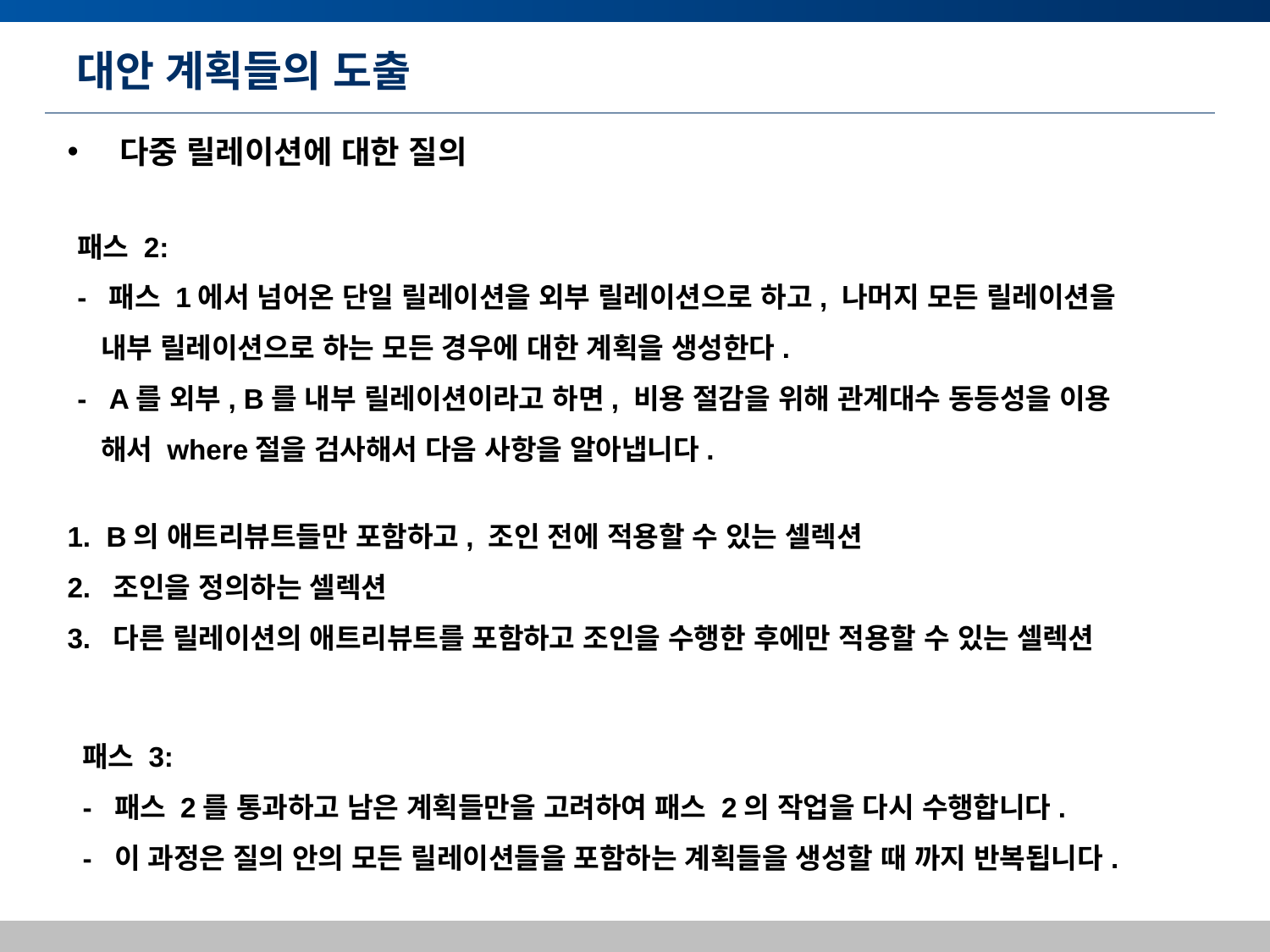

# 대안 계획들의 도출
  다중 릴레이션에 대한 질의
패스 2:
-  패스 1에서 넘어온 단일 릴레이션을 외부 릴레이션으로 하고, 나머지 모든 릴레이션을
   내부 릴레이션으로 하는 모든 경우에 대한 계획을 생성한다.
-   A를 외부, B를 내부 릴레이션이라고 하면, 비용 절감을 위해 관계대수 동등성을 이용
   해서 where절을 검사해서 다음 사항을 알아냅니다.
1.  B의 애트리뷰트들만 포함하고, 조인 전에 적용할 수 있는 셀렉션
2.  조인을 정의하는 셀렉션
3.  다른 릴레이션의 애트리뷰트를 포함하고 조인을 수행한 후에만 적용할 수 있는 셀렉션
패스 3:
-  패스 2를 통과하고 남은 계획들만을 고려하여 패스 2의 작업을 다시 수행합니다.
-  이 과정은 질의 안의 모든 릴레이션들을 포함하는 계획들을 생성할 때 까지 반복됩니다.